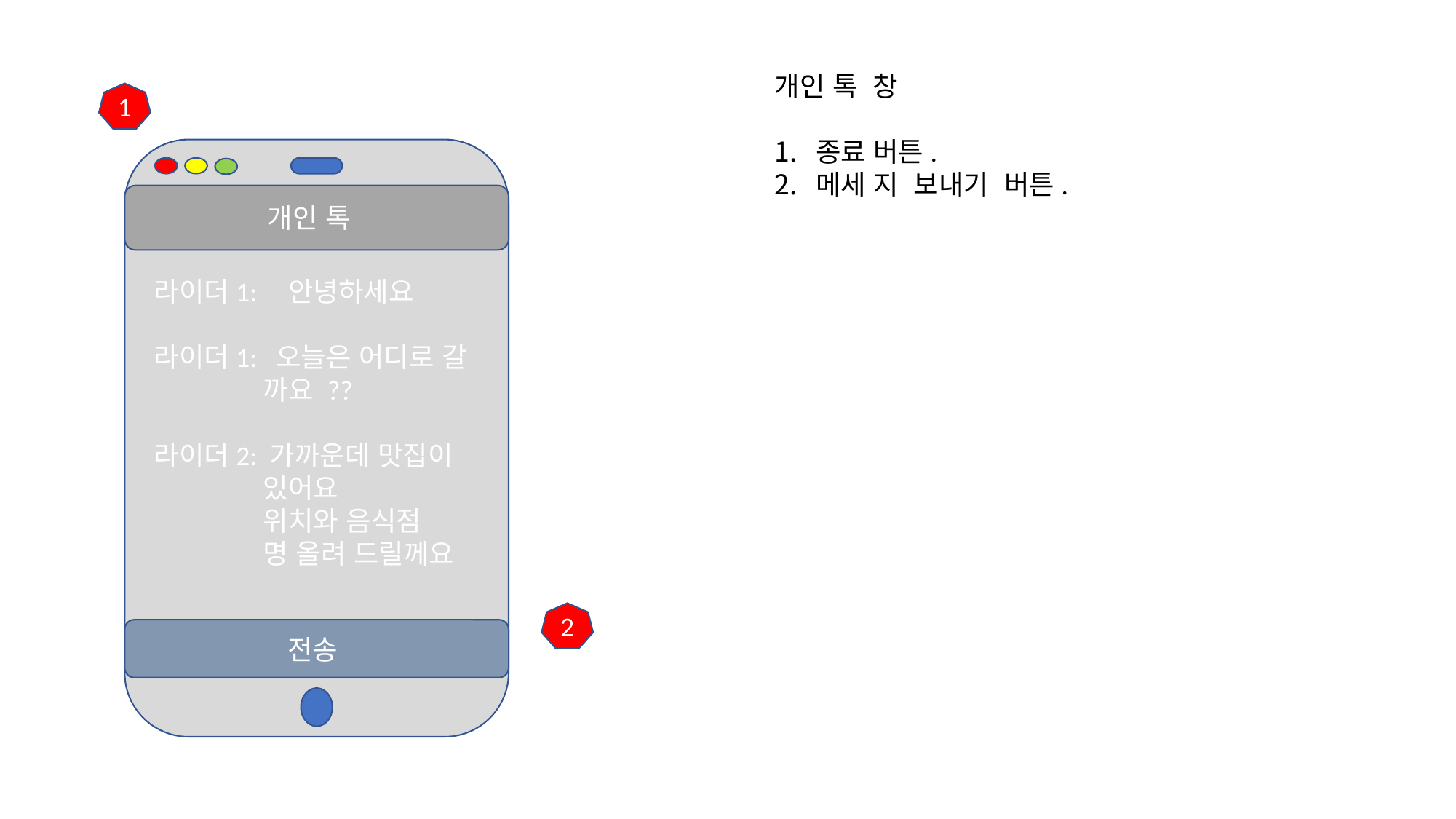

개인 톡  창

종료 버튼.
메세 지  보내기  버튼.

1
라이더1:    안녕하세요

라이더1:  오늘은 어디로 갈
	까요 ??

라이더2: 가까운데 맛집이
	있어요
	위치와 음식점
	명 올려 드릴께요

개인 톡
2
전송